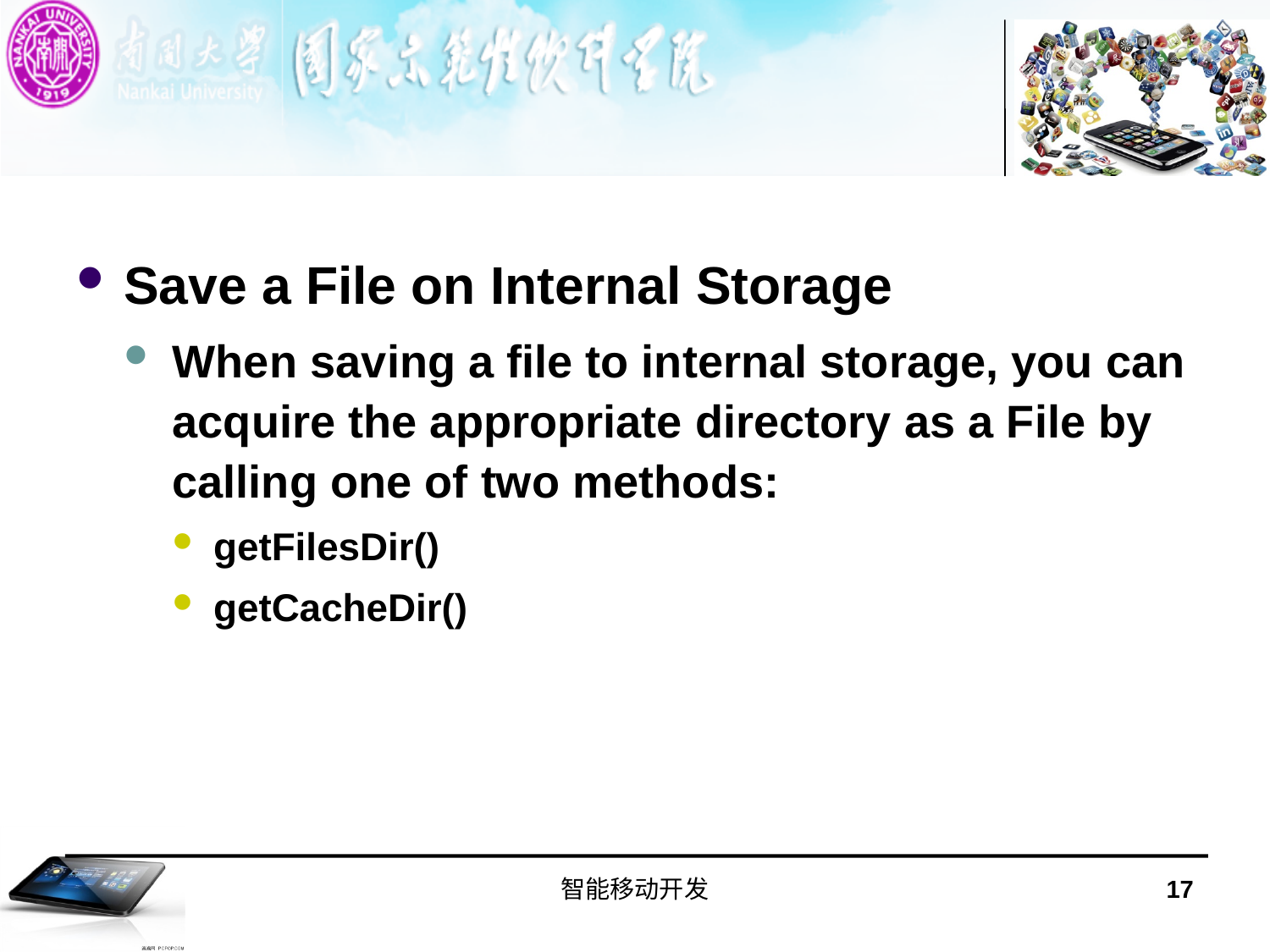

#
Save a File on Internal Storage
When saving a file to internal storage, you can acquire the appropriate directory as a File by calling one of two methods:
getFilesDir()
getCacheDir()
智能移动开发
17